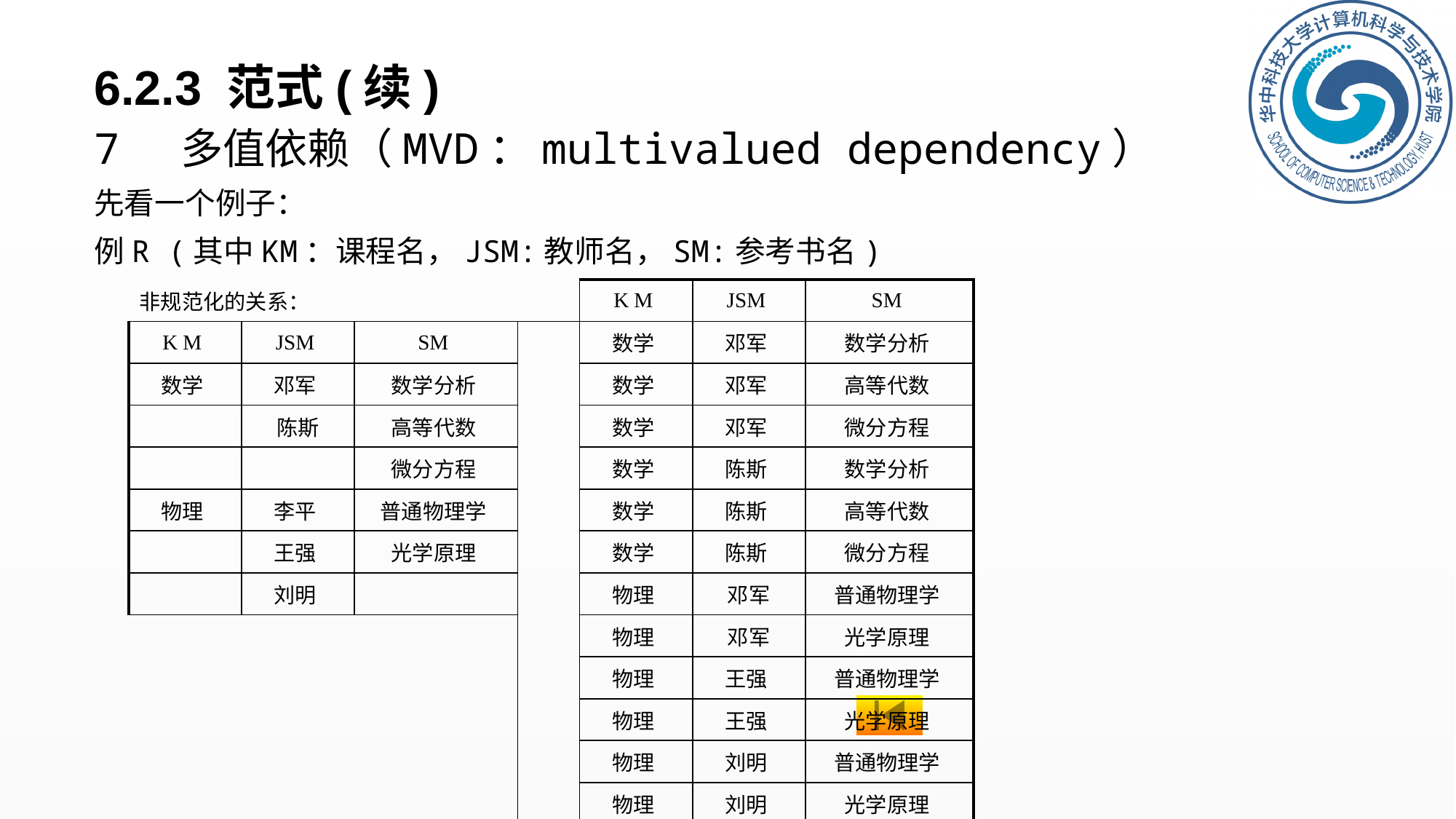

# 6.2.3 范式(续)
7  多值依赖（MVD：multivalued dependency）
先看一个例子：
例R (其中KM：课程名，JSM:教师名，SM:参考书名)

| 非规范化的关系： |  |  |  | K M | JSM | SM |
| --- | --- | --- | --- | --- | --- | --- |
| K M | JSM | SM |  | 数学 | 邓军 | 数学分析 |
| 数学 | 邓军 | 数学分析 |  | 数学 | 邓军 | 高等代数 |
|  | 陈斯 | 高等代数 |  | 数学 | 邓军 | 微分方程 |
|  |  | 微分方程 |  | 数学 | 陈斯 | 数学分析 |
| 物理 | 李平 | 普通物理学 |  | 数学 | 陈斯 | 高等代数 |
|  | 王强 | 光学原理 |  | 数学 | 陈斯 | 微分方程 |
|  | 刘明 |  |  | 物理 | 邓军 | 普通物理学 |
|  |  |  |  | 物理 | 邓军 | 光学原理 |
|  |  |  |  | 物理 | 王强 | 普通物理学 |
|  |  |  |  | 物理 | 王强 | 光学原理 |
|  |  |  |  | 物理 | 刘明 | 普通物理学 |
|  |  |  |  | 物理 | 刘明 | 光学原理 |
|  |  |  |  | …… | …… | …… |